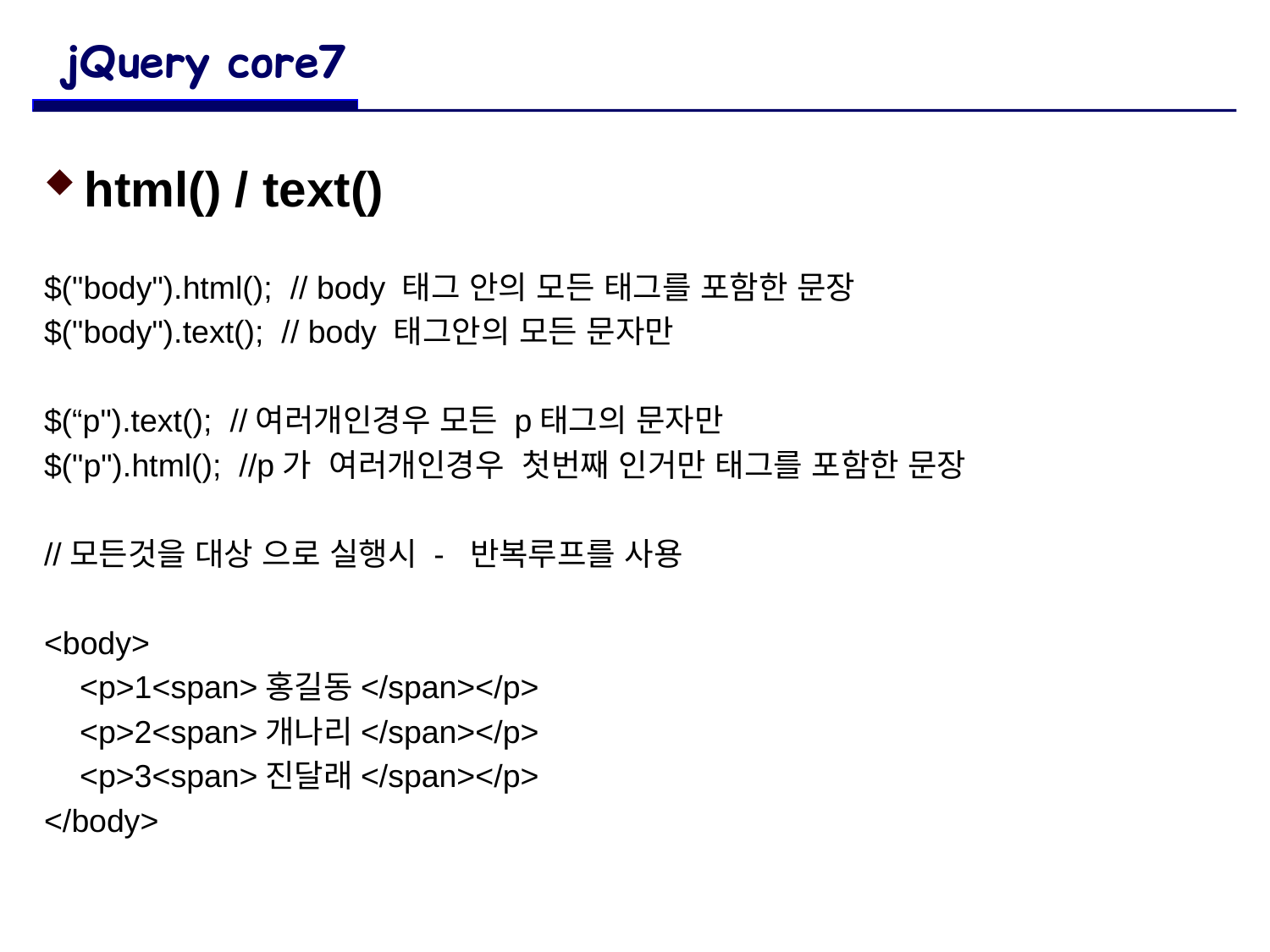

# jQuery core7
 html() / text()

$("body").html();  // body 태그 안의 모든 태그를 포함한 문장
$("body").text();  // body 태그안의 모든 문자만

$(“p").text();  //여러개인경우 모든 p태그의 문자만
$("p").html();  //p가  여러개인경우  첫번째 인거만 태그를 포함한 문장

//모든것을 대상 으로 실행시 -  반복루프를 사용

<body>
    <p>1<span>홍길동</span></p>
    <p>2<span>개나리</span></p>
    <p>3<span>진달래</span></p>
</body>